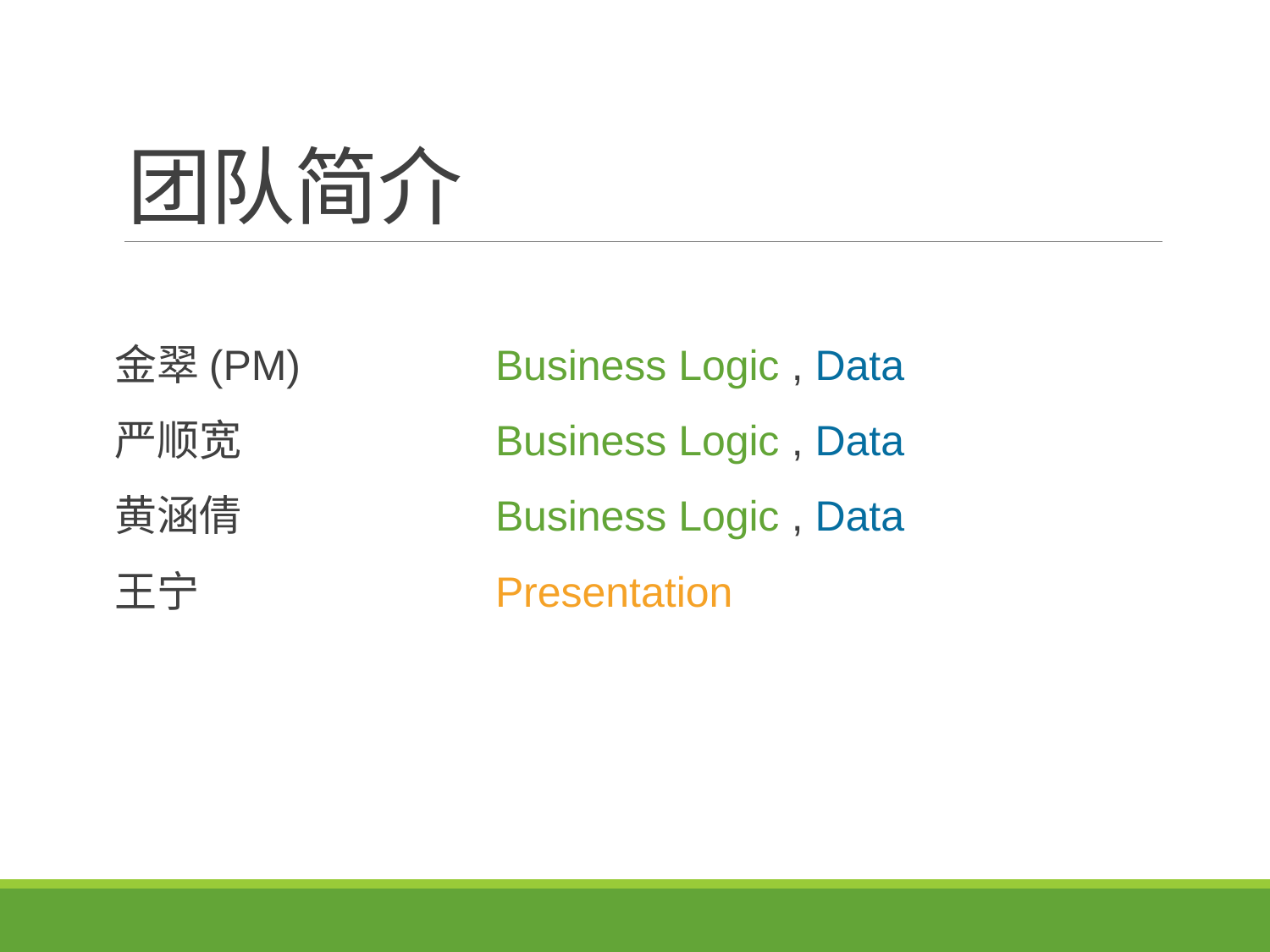

# 团队简介

金翠(PM)		Business Logic , Data
严顺宽		Business Logic , Data
黄涵倩		Business Logic , Data
王宁			Presentation